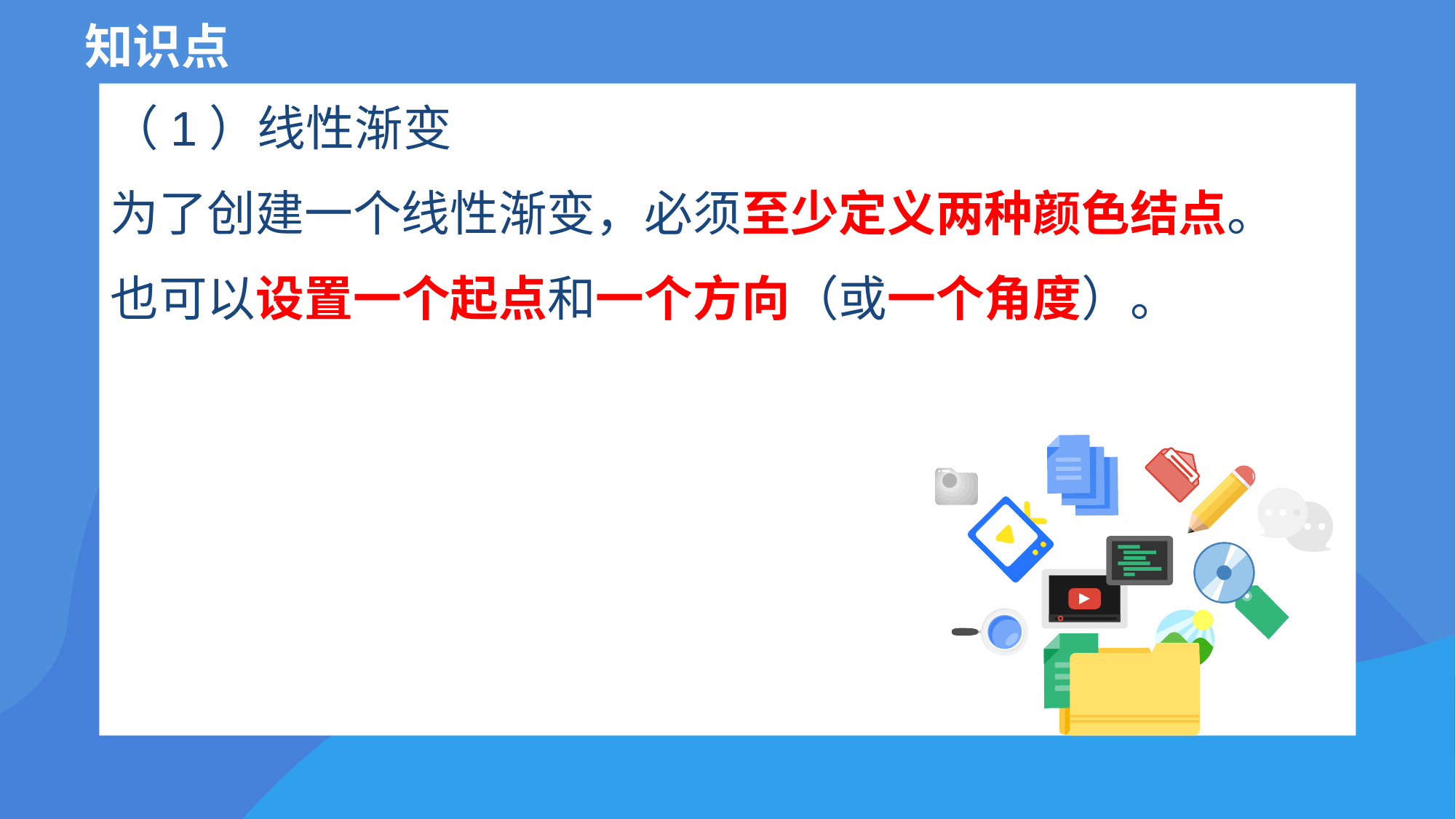

知识点
（1）线性渐变
为了创建一个线性渐变，必须至少定义两种颜色结点。
也可以设置一个起点和一个方向（或一个角度）。